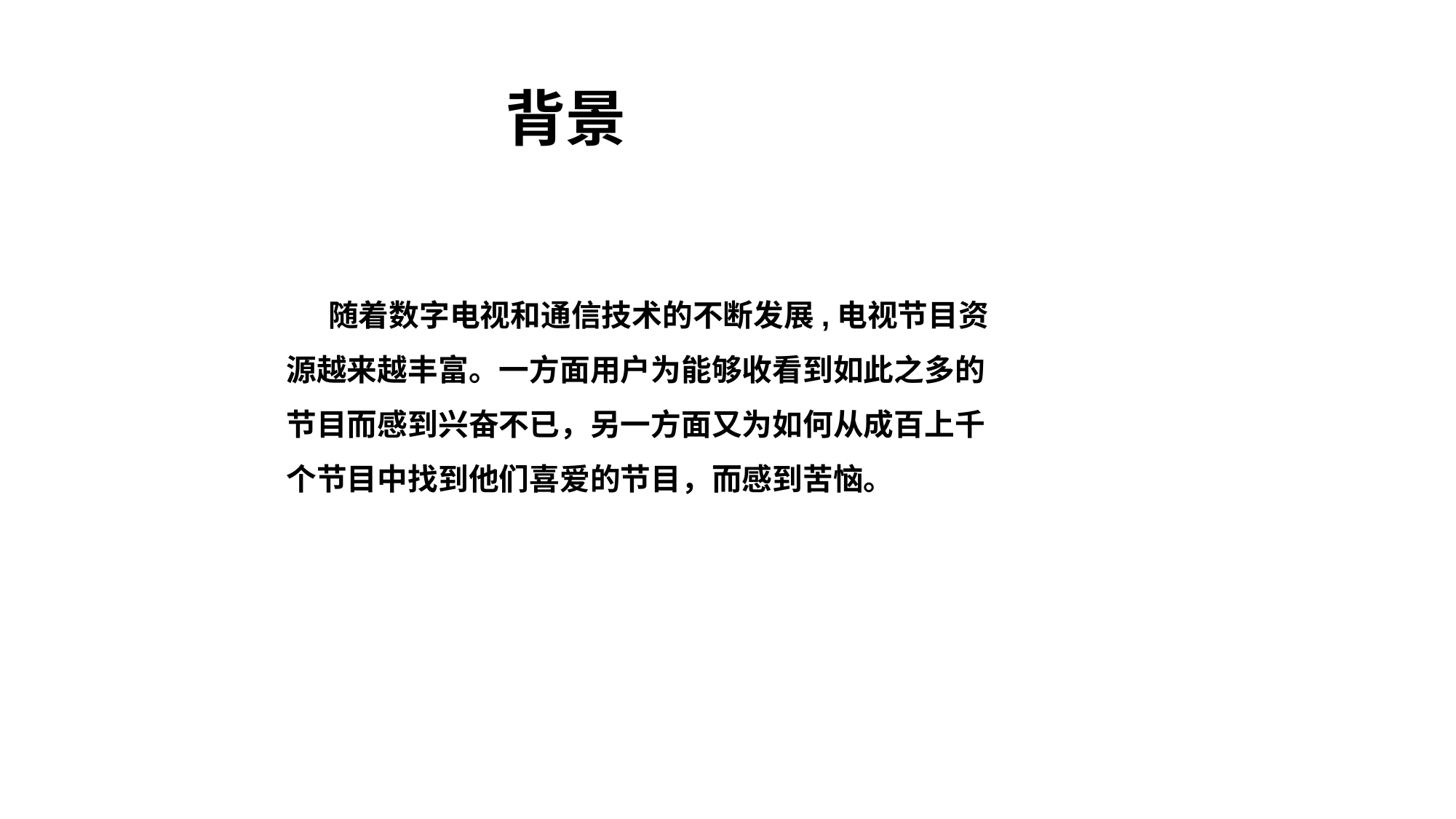

背景
     随着数字电视和通信技术的不断发展,电视节目资源越来越丰富。一方面用户为能够收看到如此之多的节目而感到兴奋不已，另一方面又为如何从成百上千个节目中找到他们喜爱的节目，而感到苦恼。